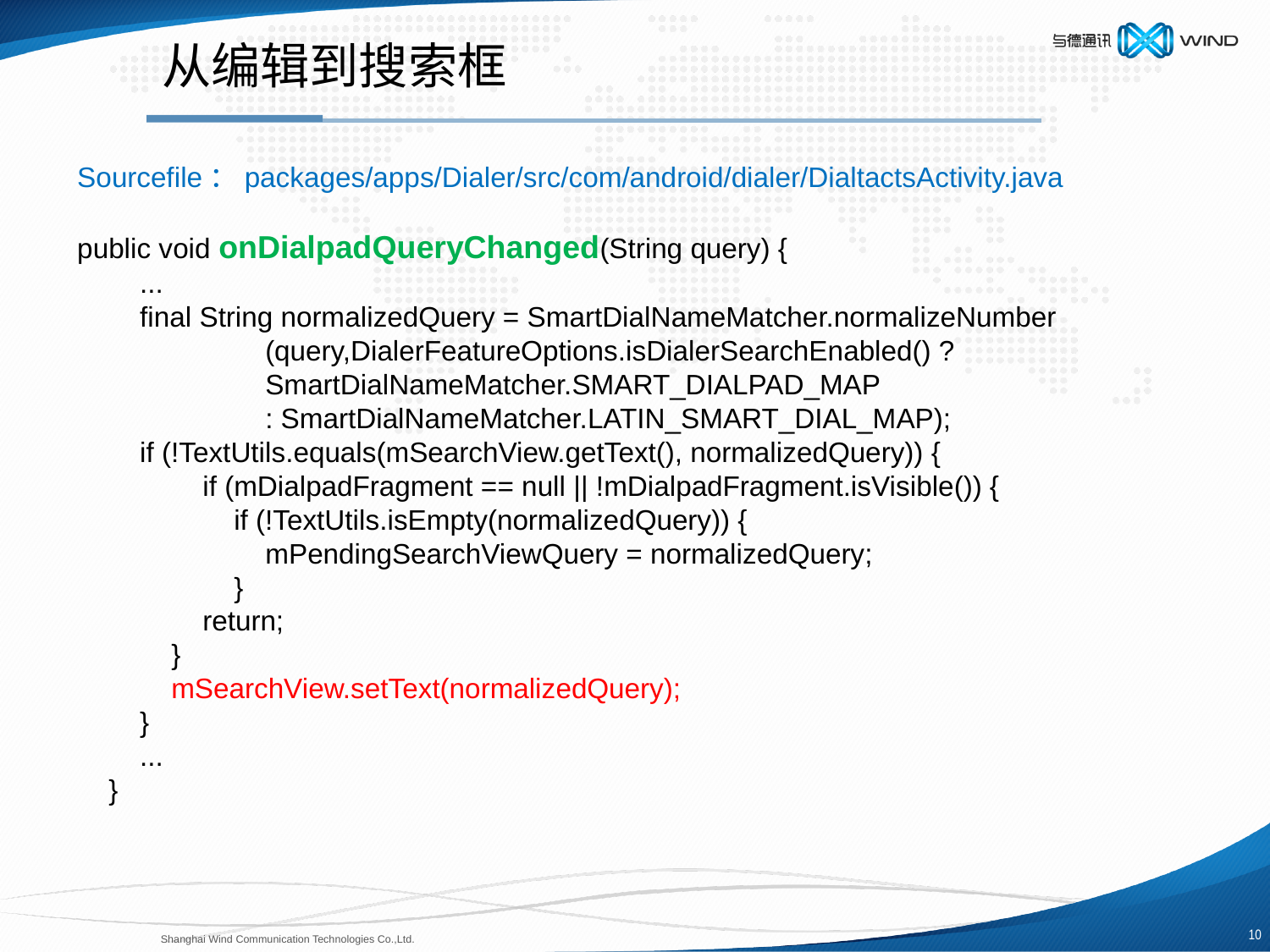

从编辑到搜索框

Sourcefile：packages/apps/Dialer/src/com/android/dialer/DialtactsActivity.java

public void onDialpadQueryChanged(String query) {
        ...
        final String normalizedQuery = SmartDialNameMatcher.normalizeNumber
                        (query,DialerFeatureOptions.isDialerSearchEnabled() ?
                        SmartDialNameMatcher.SMART_DIALPAD_MAP
                        : SmartDialNameMatcher.LATIN_SMART_DIAL_MAP);
        if (!TextUtils.equals(mSearchView.getText(), normalizedQuery)) {
                if (mDialpadFragment == null || !mDialpadFragment.isVisible()) {
                    if (!TextUtils.isEmpty(normalizedQuery)) {
                        mPendingSearchViewQuery = normalizedQuery;
                    }
                return;
            }
            mSearchView.setText(normalizedQuery);
        }
        ...
    }
10